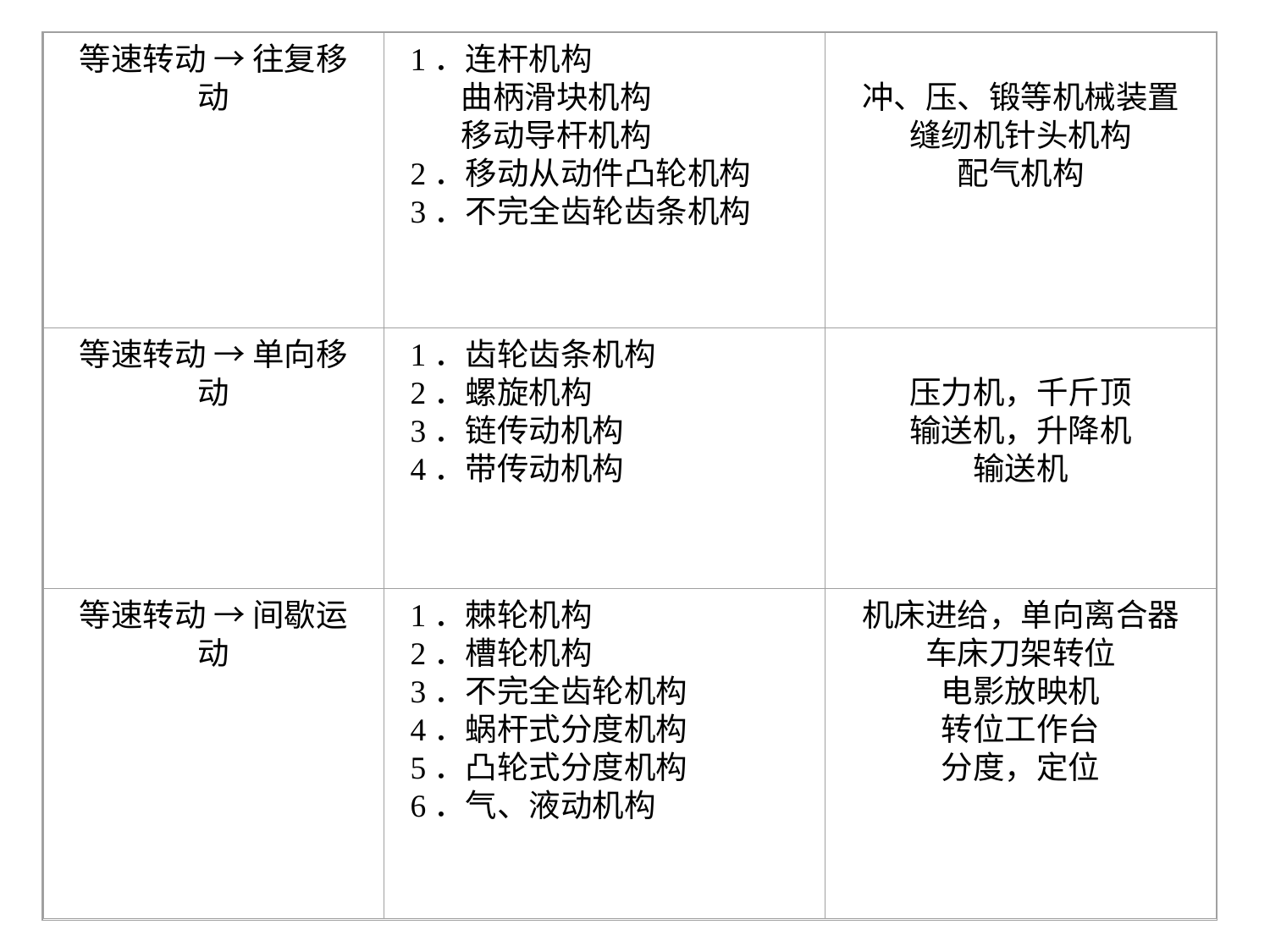

等速转动 → 往复移动

1．连杆机构
      曲柄滑块机构
      移动导杆机构
2．移动从动件凸轮机构
3．不完全齿轮齿条机构

冲、压、锻等机械装置
缝纫机针头机构
配气机构

等速转动 → 单向移动

1．齿轮齿条机构
2．螺旋机构
3．链传动机构
4．带传动机构

压力机，千斤顶
输送机，升降机
输送机

等速转动 → 间歇运动

1．棘轮机构
2．槽轮机构
3．不完全齿轮机构
4．蜗杆式分度机构
5．凸轮式分度机构
6．气、液动机构

机床进给，单向离合器
车床刀架转位
电影放映机
转位工作台
分度，定位